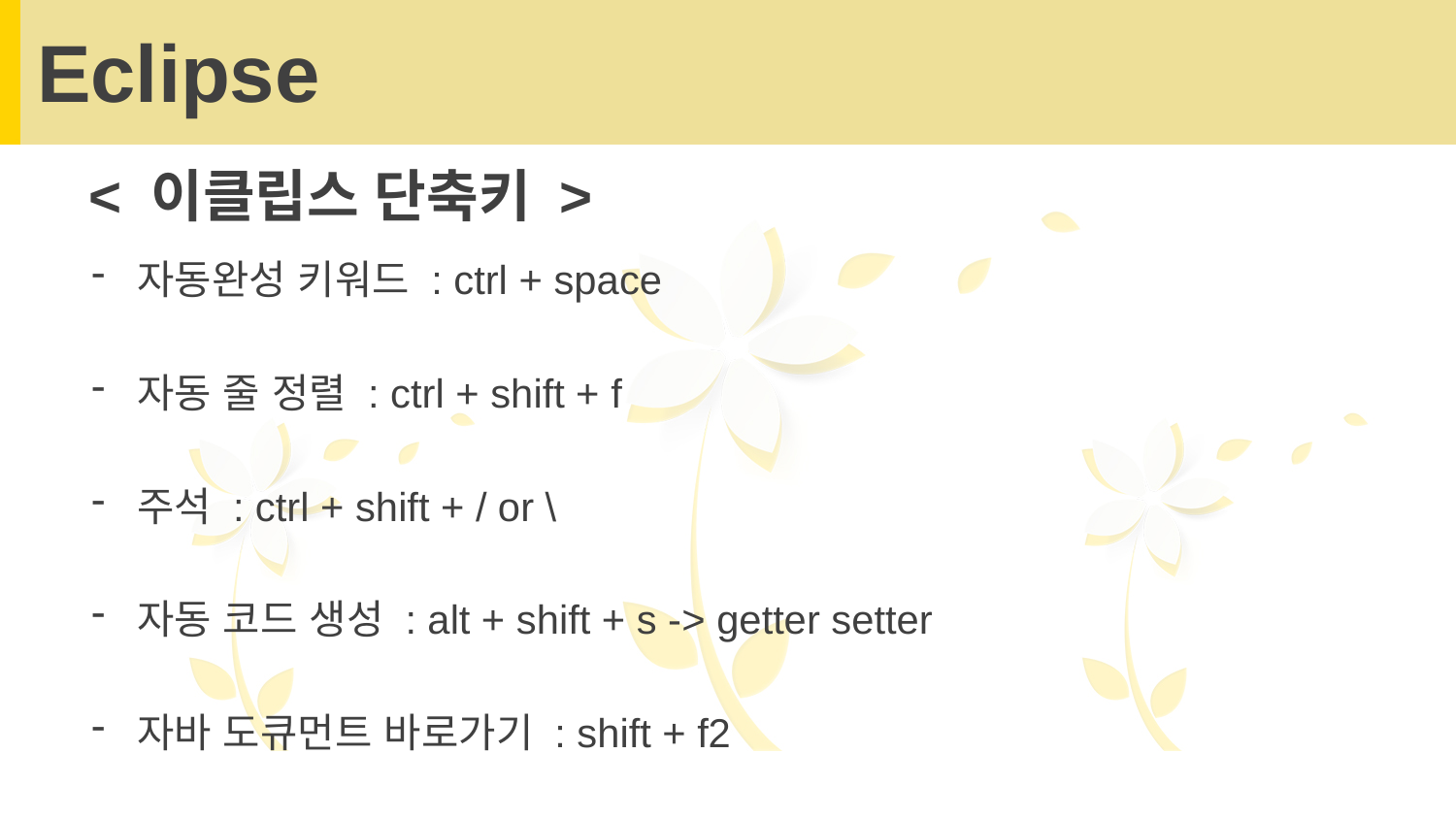

# Eclipse
< 이클립스 단축키 >
자동완성 키워드 : ctrl + space

자동 줄 정렬 : ctrl + shift + f

주석 : ctrl + shift + / or \

자동 코드 생성 : alt + shift + s -> getter setter

자바 도큐먼트 바로가기 : shift + f2